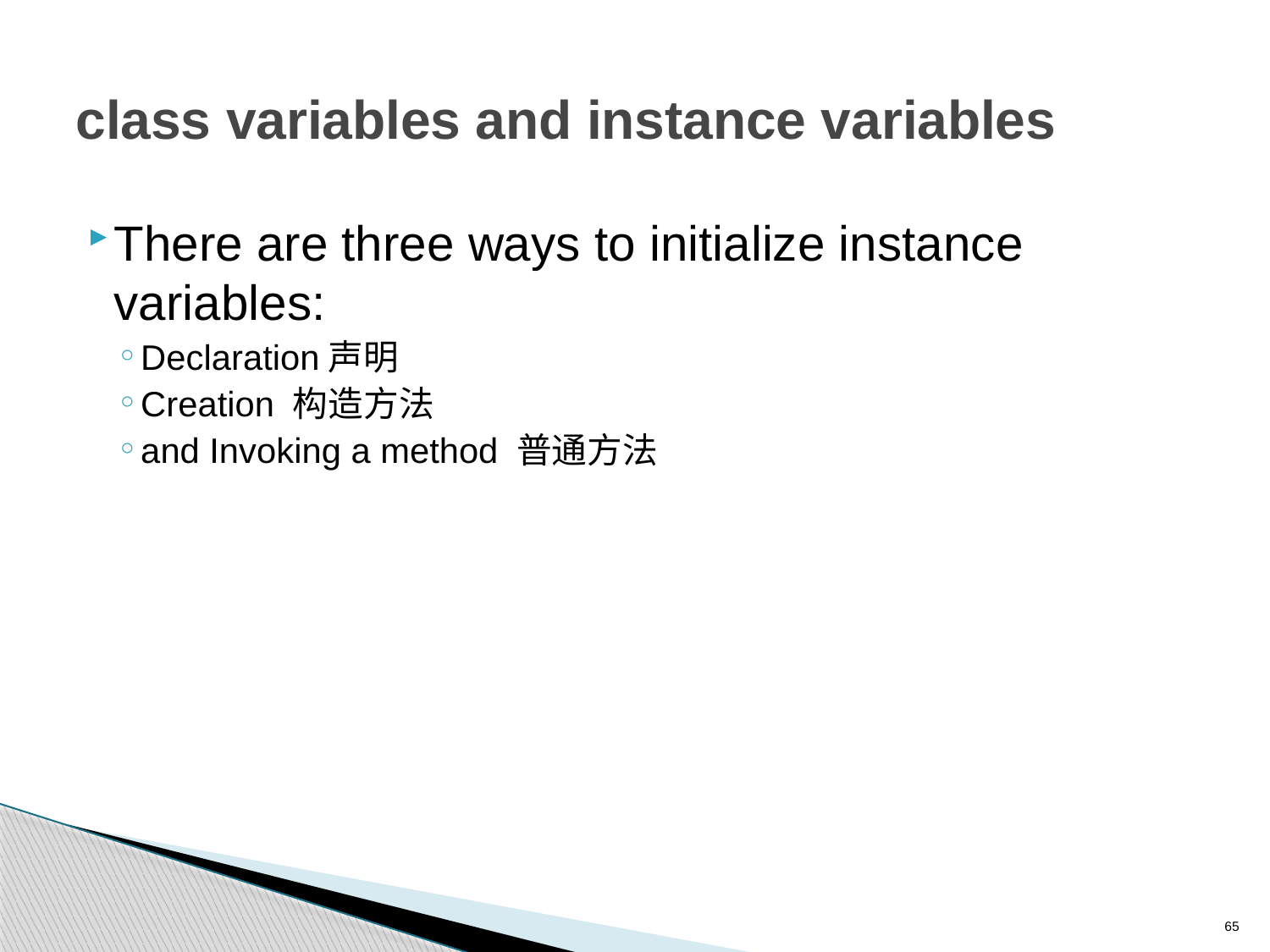

# class variables and instance variables
There are three ways to initialize instance variables:
Declaration声明
Creation 构造方法
and Invoking a method 普通方法
65